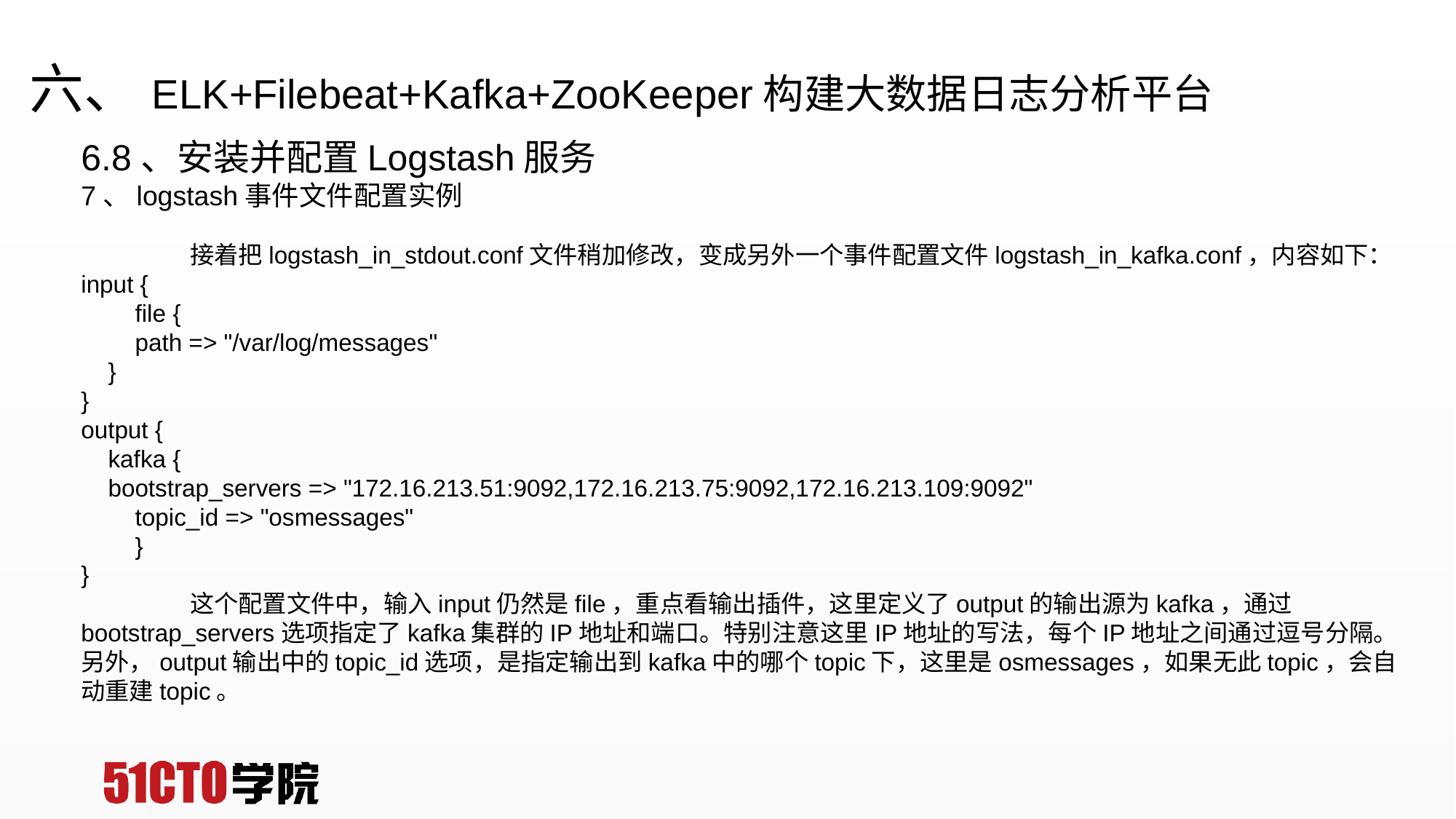

# 六、ELK+Filebeat+Kafka+ZooKeeper构建大数据日志分析平台
6.8、安装并配置Logstash服务
7、logstash事件文件配置实例

	接着把logstash_in_stdout.conf文件稍加修改，变成另外一个事件配置文件logstash_in_kafka.conf，内容如下：
input {
        file {
        path => "/var/log/messages"
    }
}
output {
    kafka {
    bootstrap_servers => "172.16.213.51:9092,172.16.213.75:9092,172.16.213.109:9092"
        topic_id => "osmessages"
        }
}
	这个配置文件中，输入input仍然是file，重点看输出插件，这里定义了output的输出源为kafka，通过bootstrap_servers选项指定了kafka集群的IP地址和端口。特别注意这里IP地址的写法，每个IP地址之间通过逗号分隔。另外，output输出中的topic_id选项，是指定输出到kafka中的哪个topic下，这里是osmessages，如果无此topic，会自动重建topic。